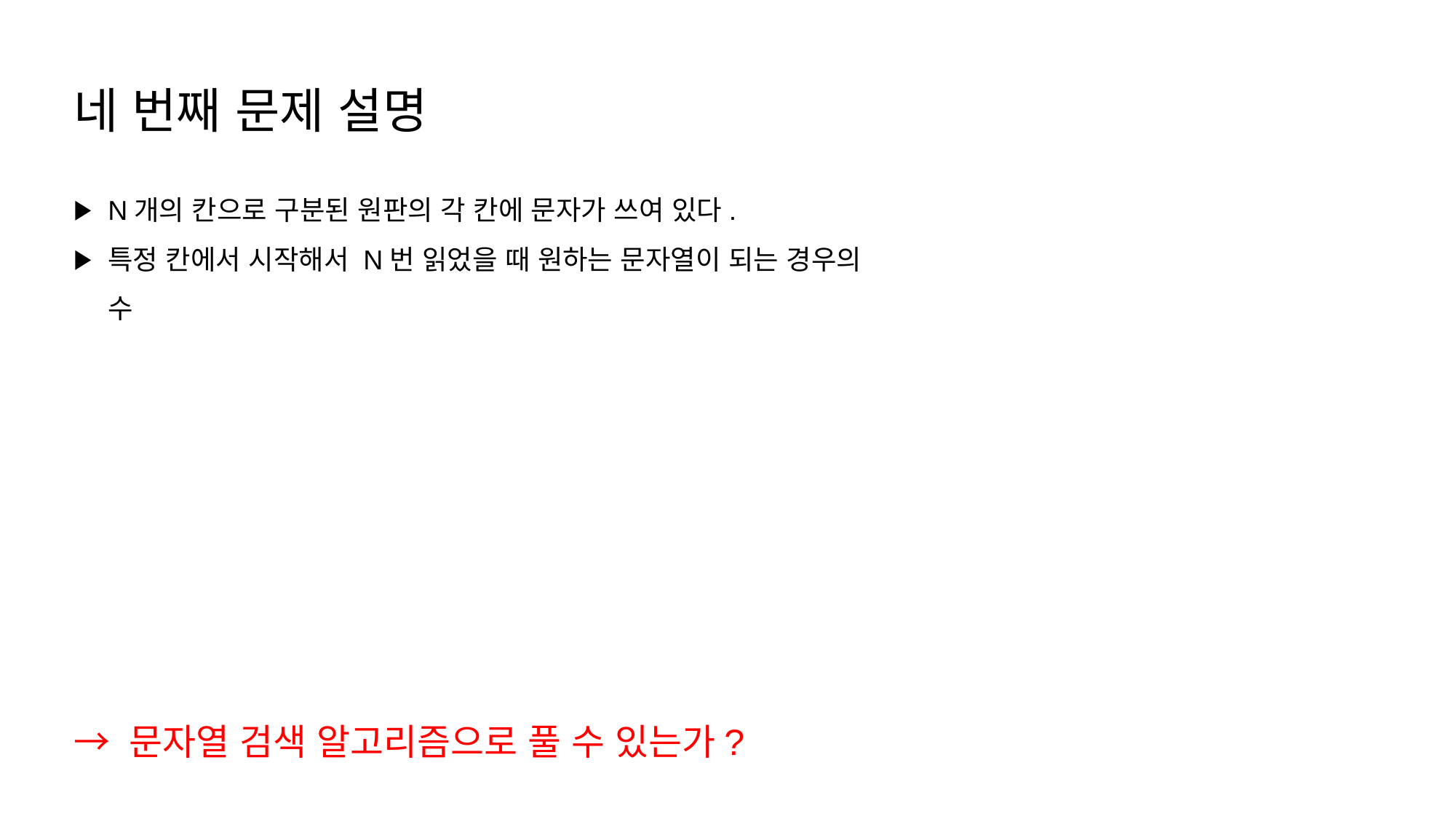

네 번째 문제 설명
N개의 칸으로 구분된 원판의 각 칸에 문자가 쓰여 있다.
특정 칸에서 시작해서 N번 읽었을 때 원하는 문자열이 되는 경우의 수
→ 문자열 검색 알고리즘으로 풀 수 있는가?